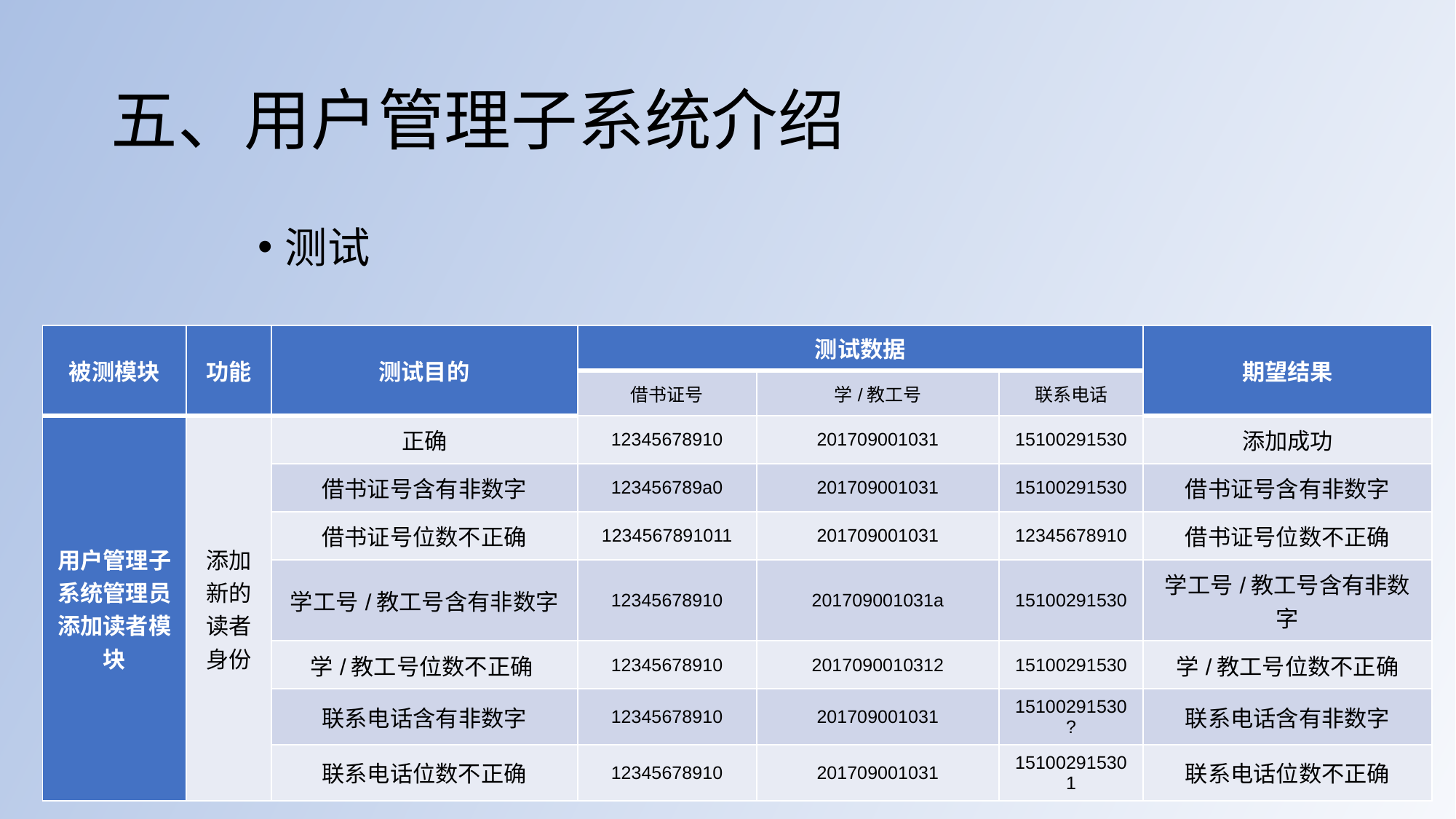

# 五、用户管理子系统介绍
测试
| 被测模块 | 功能 | 测试目的 | 测试数据 |  |  | 期望结果 |
| --- | --- | --- | --- | --- | --- | --- |
|  |  |  | 借书证号 | 学/教工号 | 联系电话 |  |
| 用户管理子系统管理员添加读者模块 | 添加新的读者身份 | 正确 | 12345678910 | 201709001031 | 15100291530 | 添加成功 |
|  |  | 借书证号含有非数字 | 123456789a0 | 201709001031 | 15100291530 | 借书证号含有非数字 |
|  |  | 借书证号位数不正确 | 1234567891011 | 201709001031 | 12345678910 | 借书证号位数不正确 |
|  |  | 学工号/教工号含有非数字 | 12345678910 | 201709001031a | 15100291530 | 学工号/教工号含有非数字 |
|  |  | 学/教工号位数不正确 | 12345678910 | 2017090010312 | 15100291530 | 学/教工号位数不正确 |
|  |  | 联系电话含有非数字 | 12345678910 | 201709001031 | 15100291530? | 联系电话含有非数字 |
|  |  | 联系电话位数不正确 | 12345678910 | 201709001031 | 151002915301 | 联系电话位数不正确 |